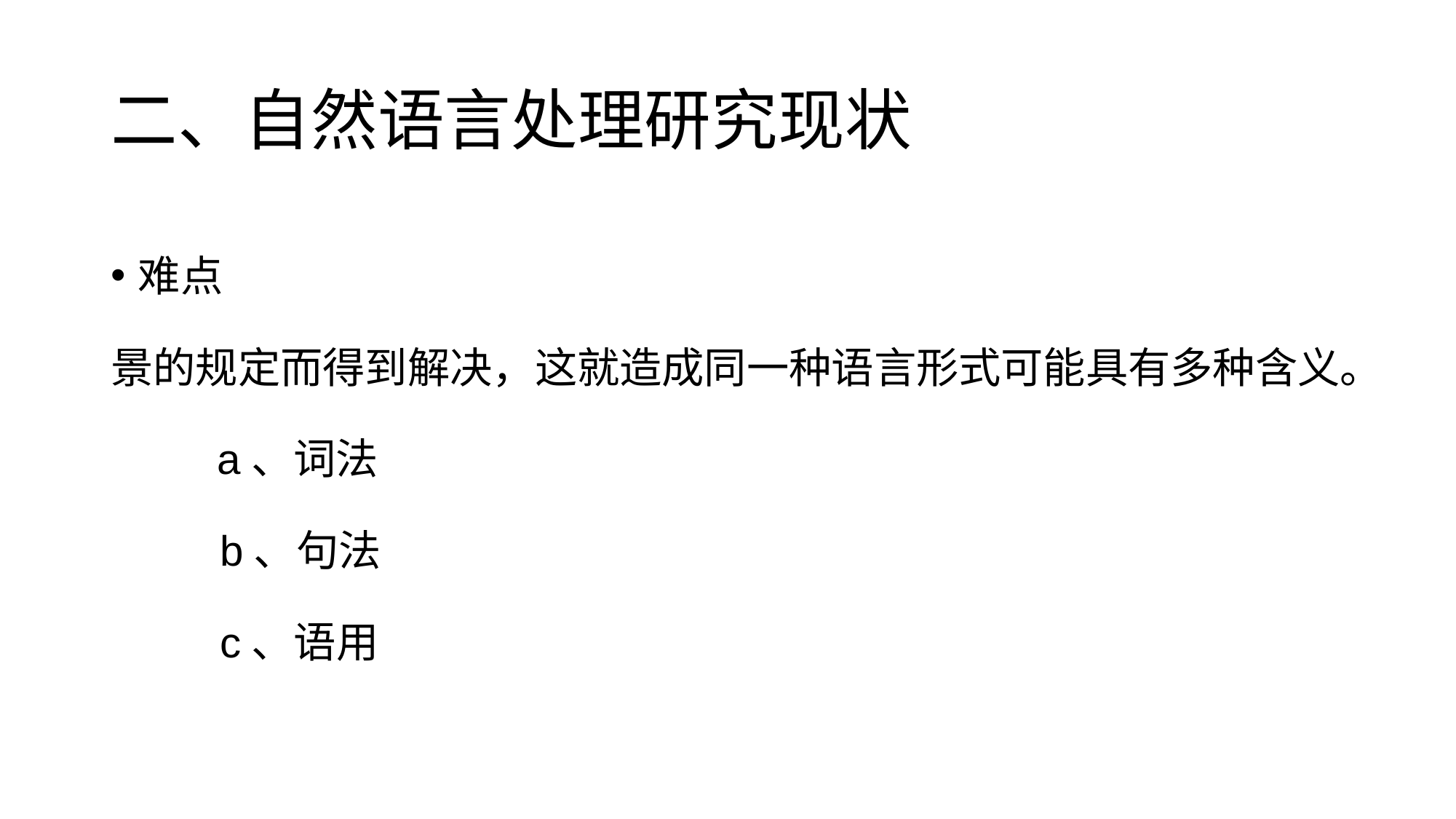

# 二、自然语言处理研究现状
难点
景的规定而得到解决，这就造成同一种语言形式可能具有多种含义。
         a、词法
	b、句法
	c、语用